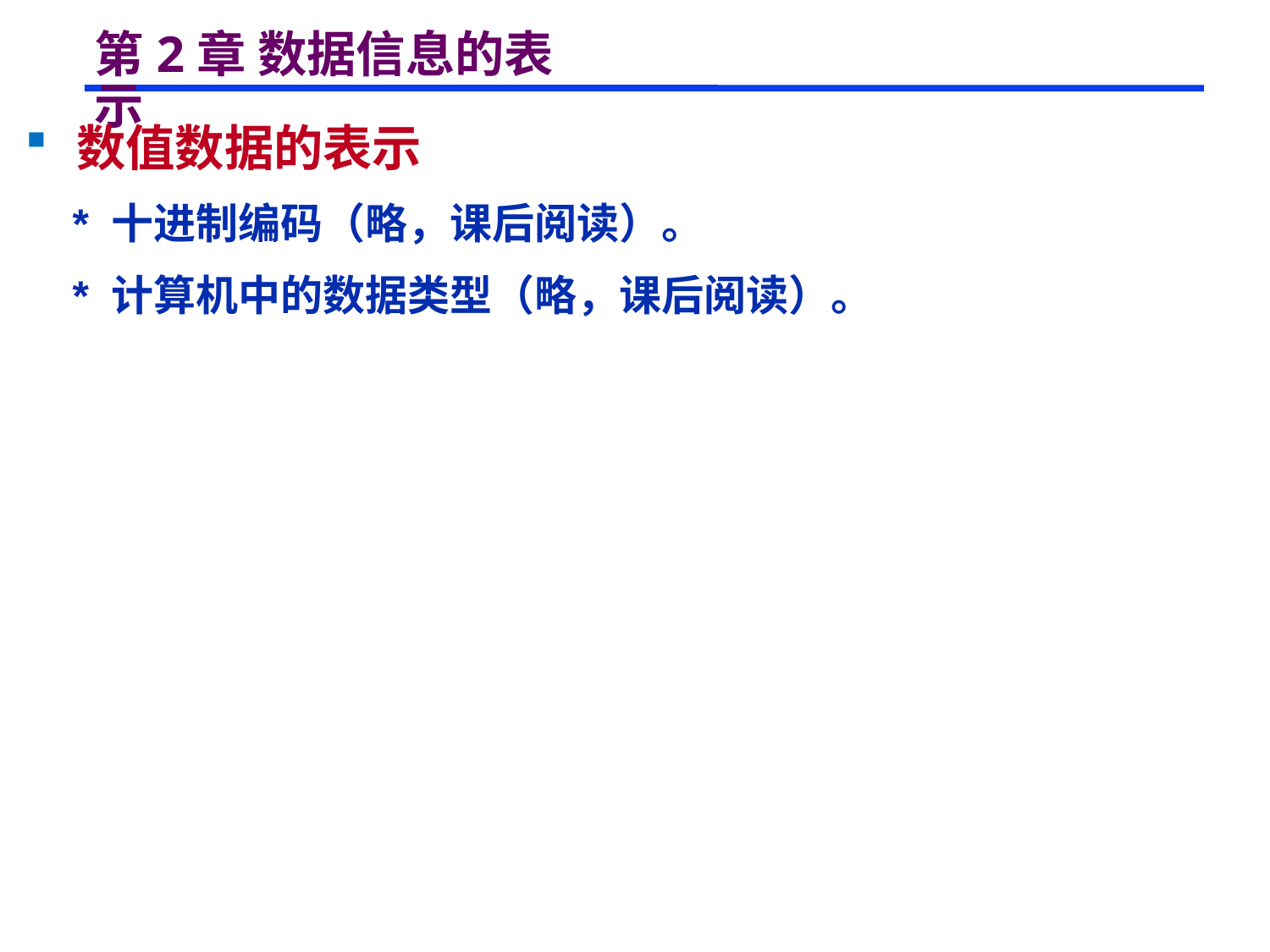

# 第2章 数据信息的表示
 数值数据的表示
    * 十进制编码（略，课后阅读）。
    * 计算机中的数据类型（略，课后阅读）。